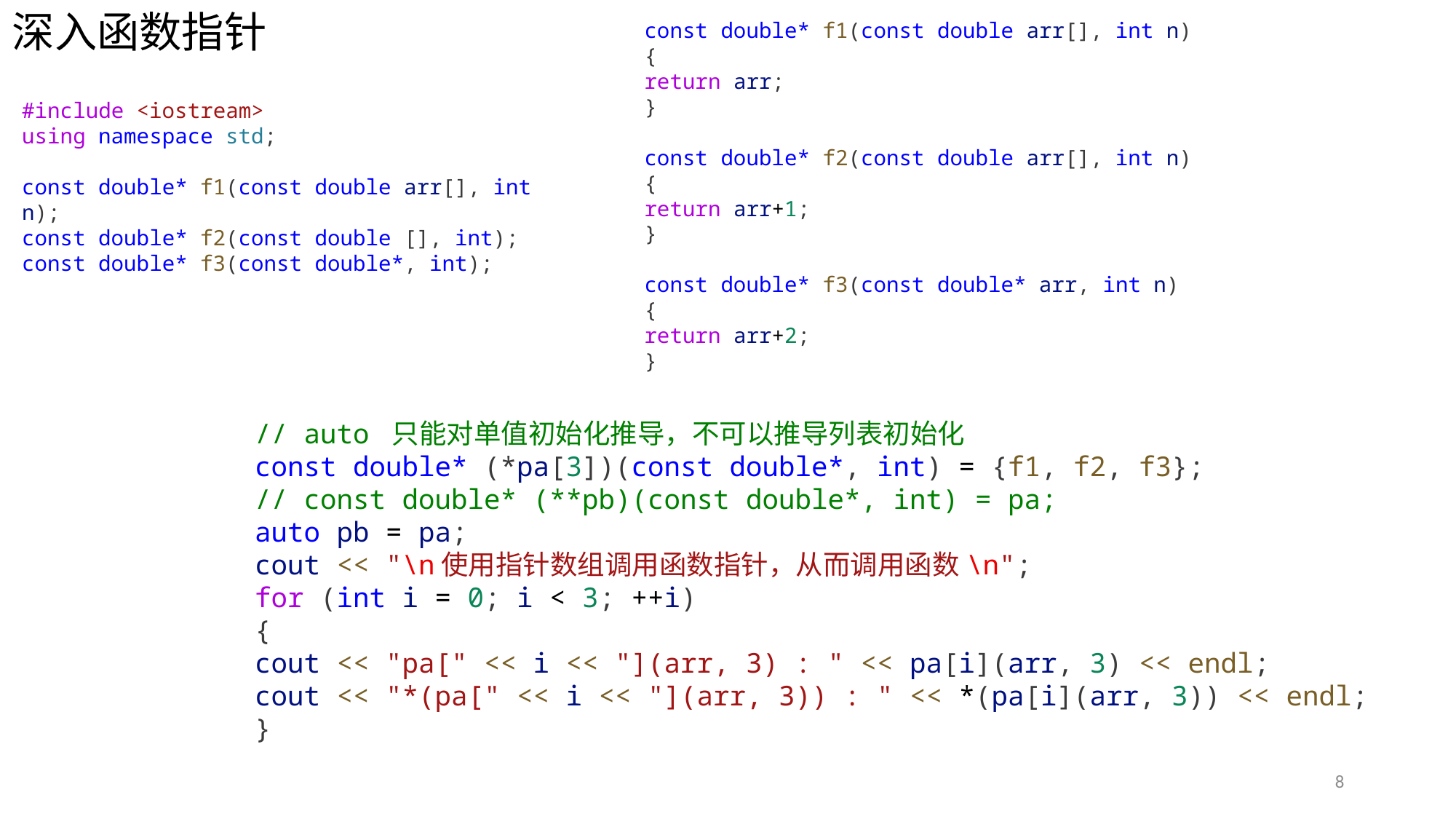

深入函数指针
const double* f1(const double arr[], int n)
{
return arr;
}
const double* f2(const double arr[], int n)
{
return arr+1;
}
const double* f3(const double* arr, int n)
{
return arr+2;
}
#include <iostream>
using namespace std;
const double* f1(const double arr[], int n);
const double* f2(const double [], int);
const double* f3(const double*, int);
// auto 只能对单值初始化推导，不可以推导列表初始化
const double* (*pa[3])(const double*, int) = {f1, f2, f3};
// const double* (**pb)(const double*, int) = pa;
auto pb = pa;
cout << "\n使用指针数组调用函数指针，从而调用函数\n";
for (int i = 0; i < 3; ++i)
{
cout << "pa[" << i << "](arr, 3) : " << pa[i](arr, 3) << endl;
cout << "*(pa[" << i << "](arr, 3)) : " << *(pa[i](arr, 3)) << endl;
}
8